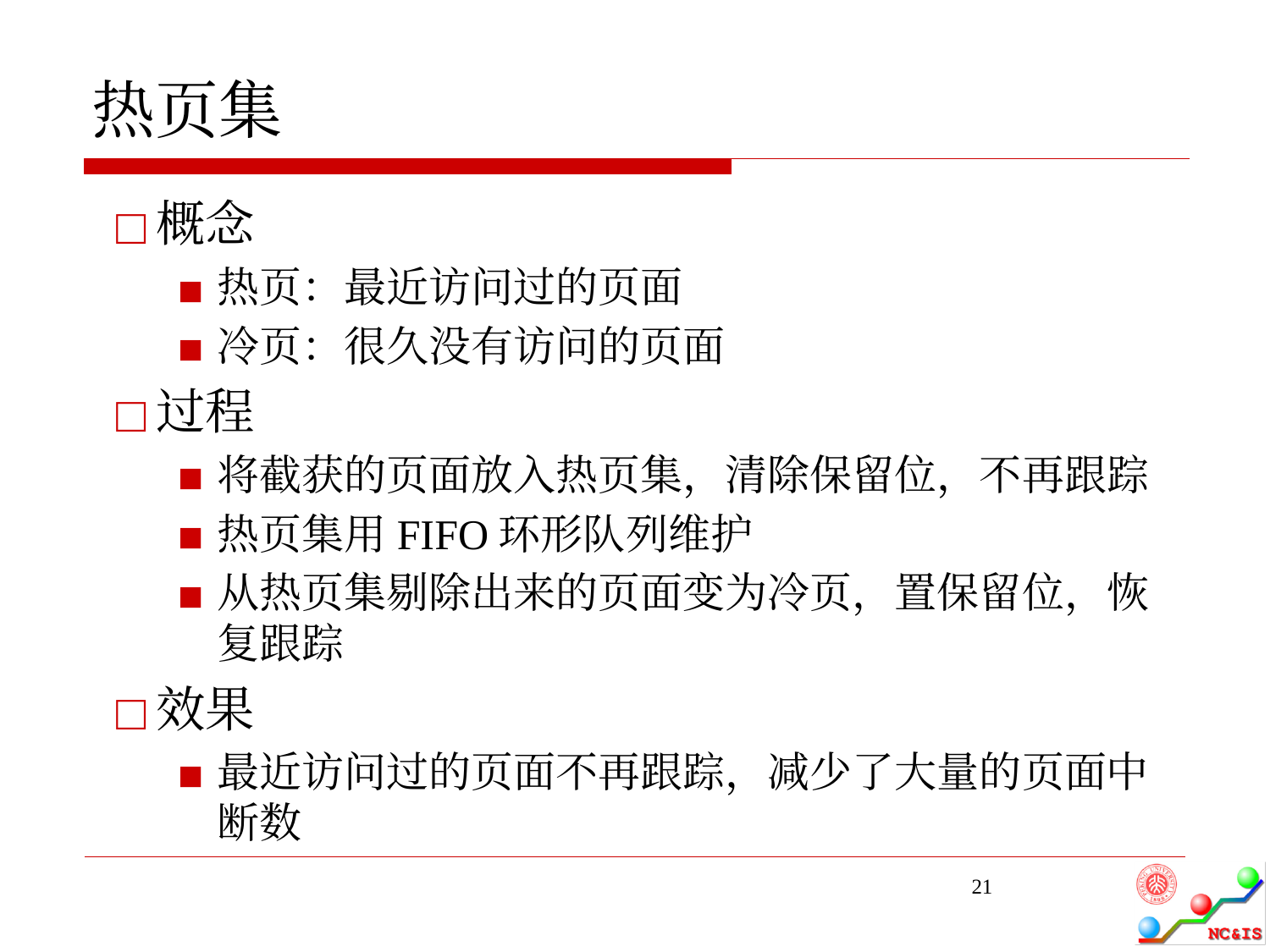

# 热页集
概念
热页：最近访问过的页面
冷页：很久没有访问的页面
过程
将截获的页面放入热页集，清除保留位，不再跟踪
热页集用FIFO环形队列维护
从热页集剔除出来的页面变为冷页，置保留位，恢复跟踪
效果
最近访问过的页面不再跟踪，减少了大量的页面中断数

21